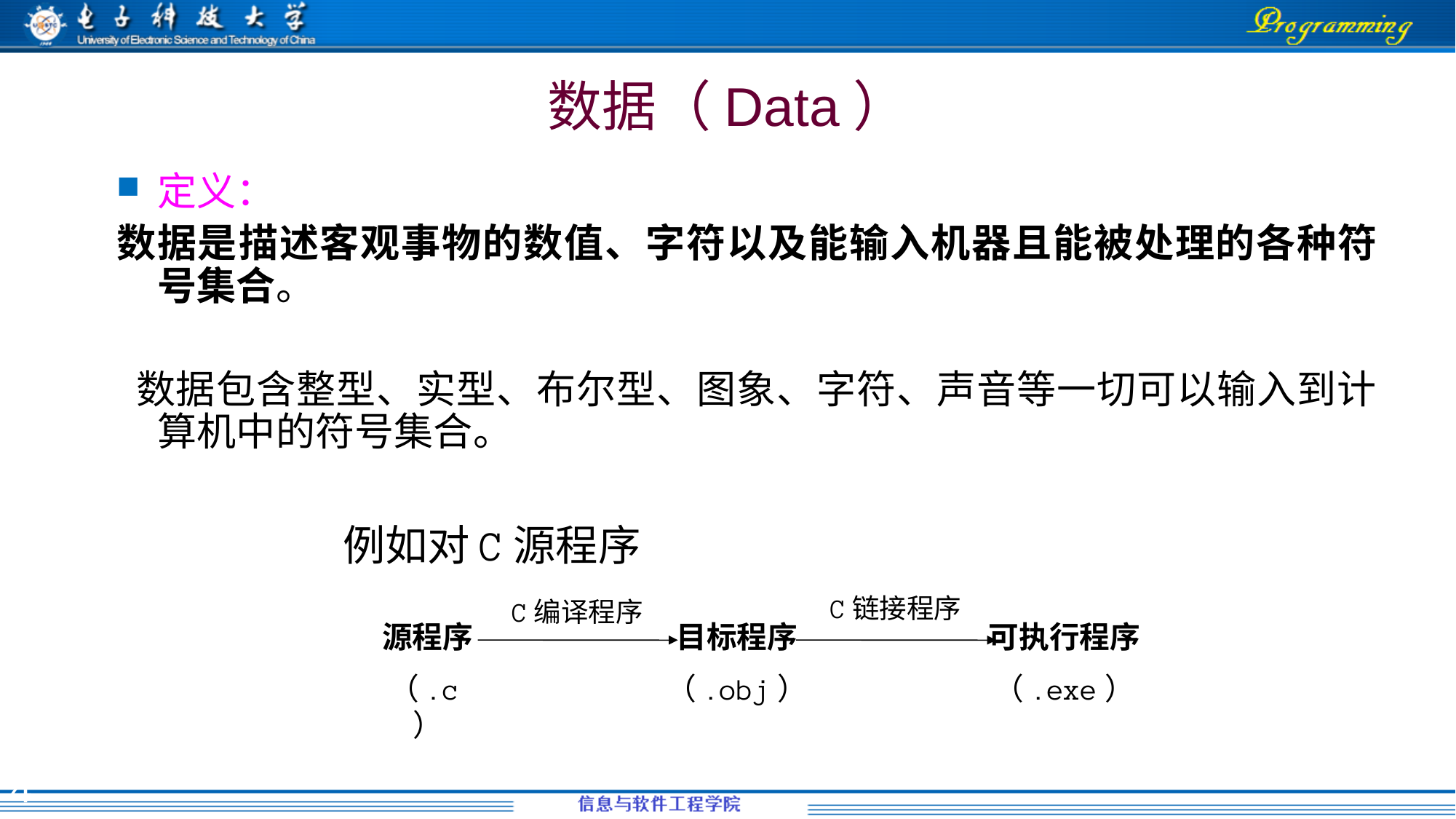

# 数据（Data）
定义：
数据是描述客观事物的数值、字符以及能输入机器且能被处理的各种符号集合。

 数据包含整型、实型、布尔型、图象、字符、声音等一切可以输入到计算机中的符号集合。
例如对C源程序
C链接程序
源程序
（.c）
目标程序
（.obj）
可执行程序
（.exe）

C编译程序
4